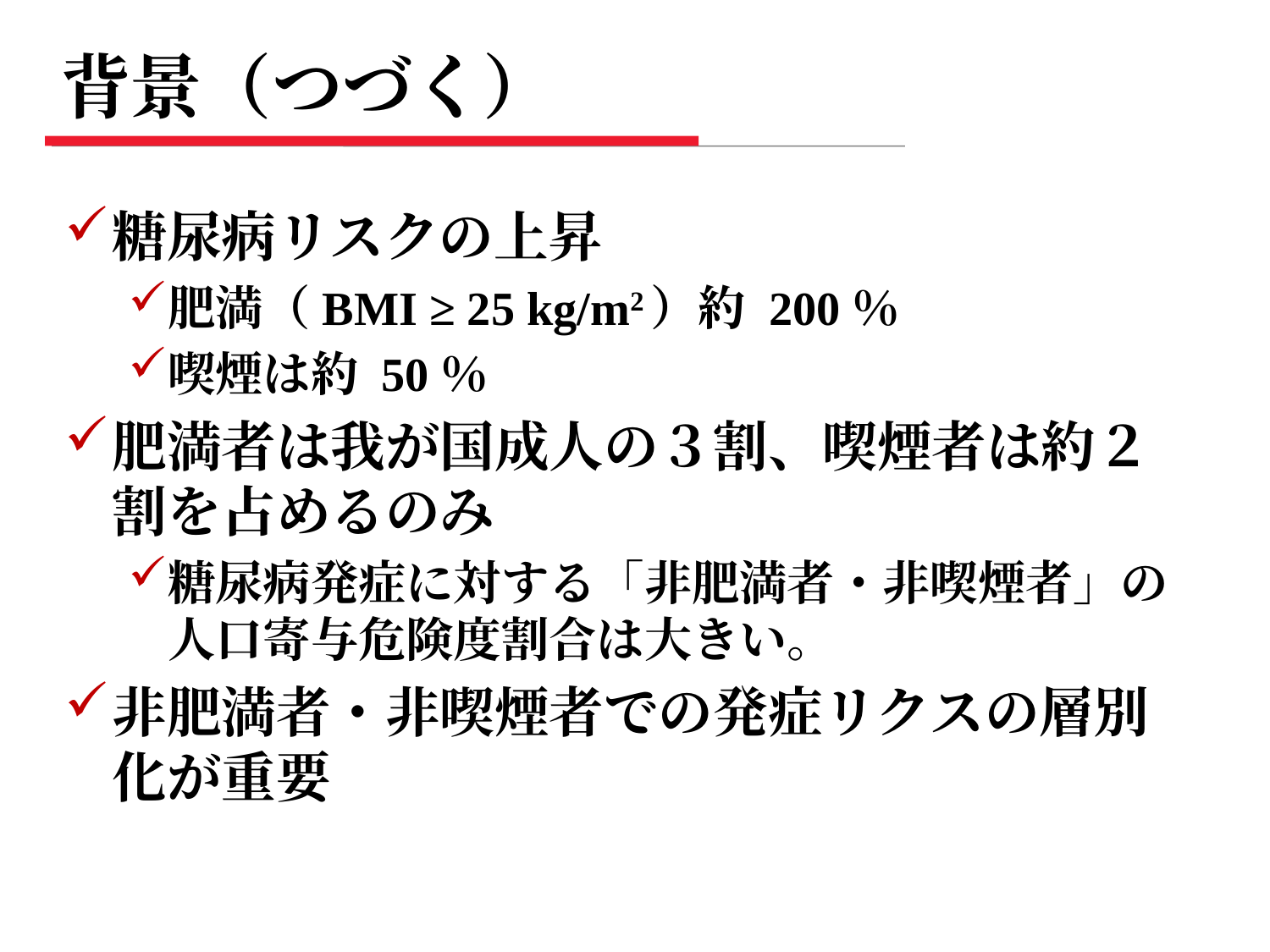

背景（つづく）

糖尿病リスクの上昇
肥満（BMI ≥ 25 kg/m2）約 200％
喫煙は約 50％
肥満者は我が国成人の３割、喫煙者は約２割を占めるのみ
糖尿病発症に対する「非肥満者・非喫煙者」の人口寄与危険度割合は大きい。
非肥満者・非喫煙者での発症リクスの層別化が重要